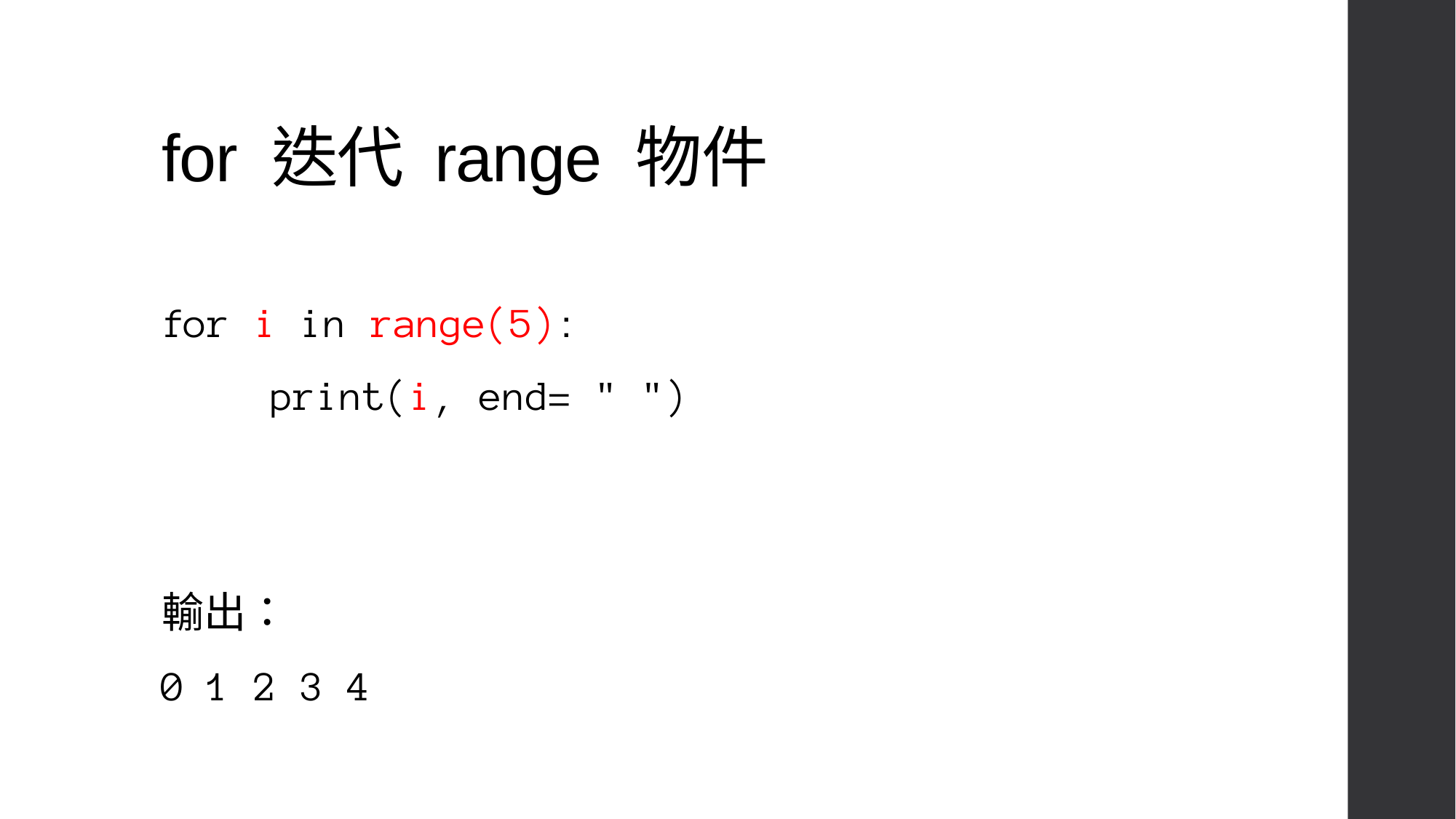

# for 迭代 range 物件

for i in range(5):
	print(i, end= " ")

輸出：
0 1 2 3 4